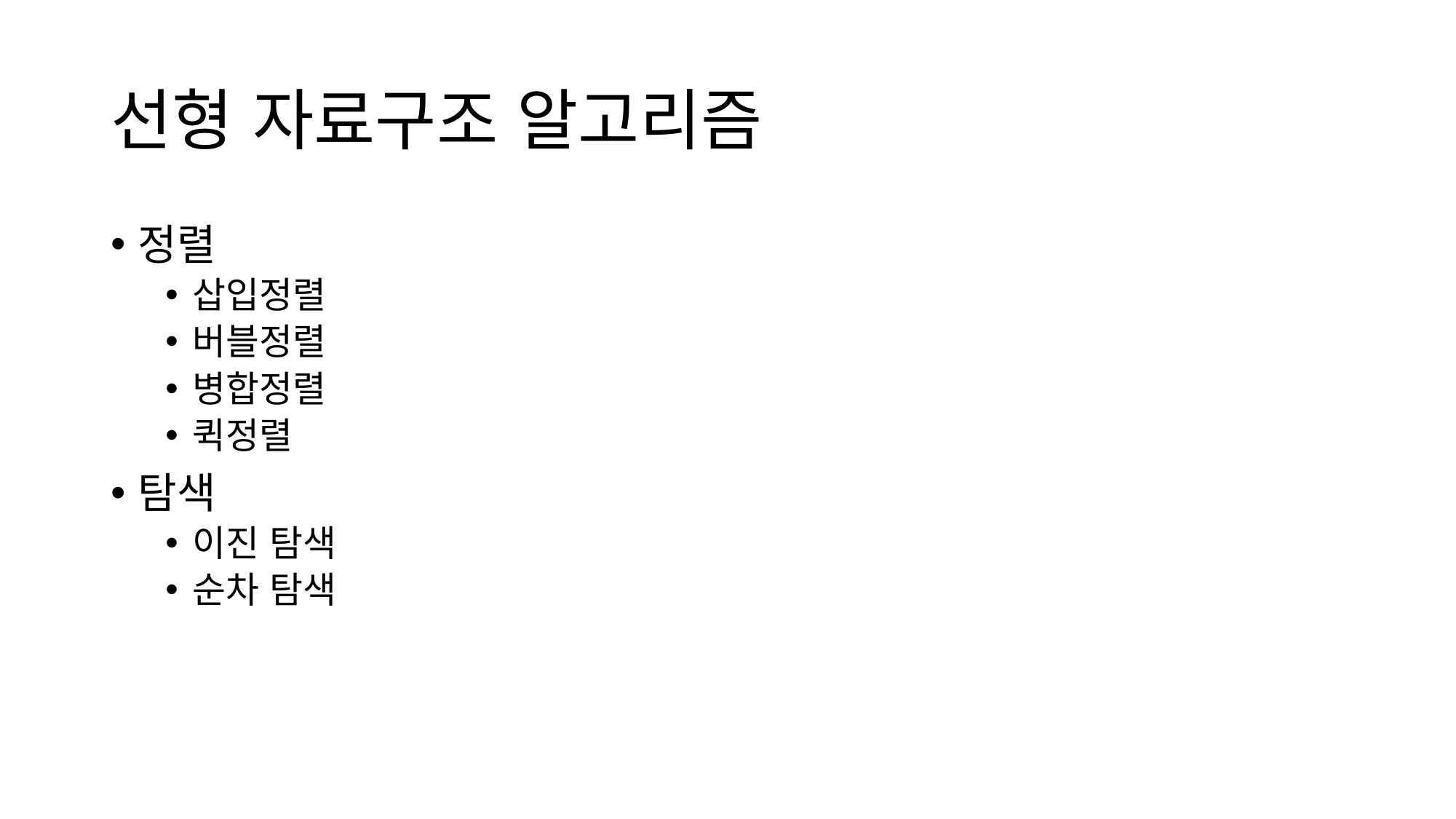

# 선형 자료구조 알고리즘
정렬
삽입정렬
버블정렬
병합정렬
퀵정렬
탐색
이진 탐색
순차 탐색